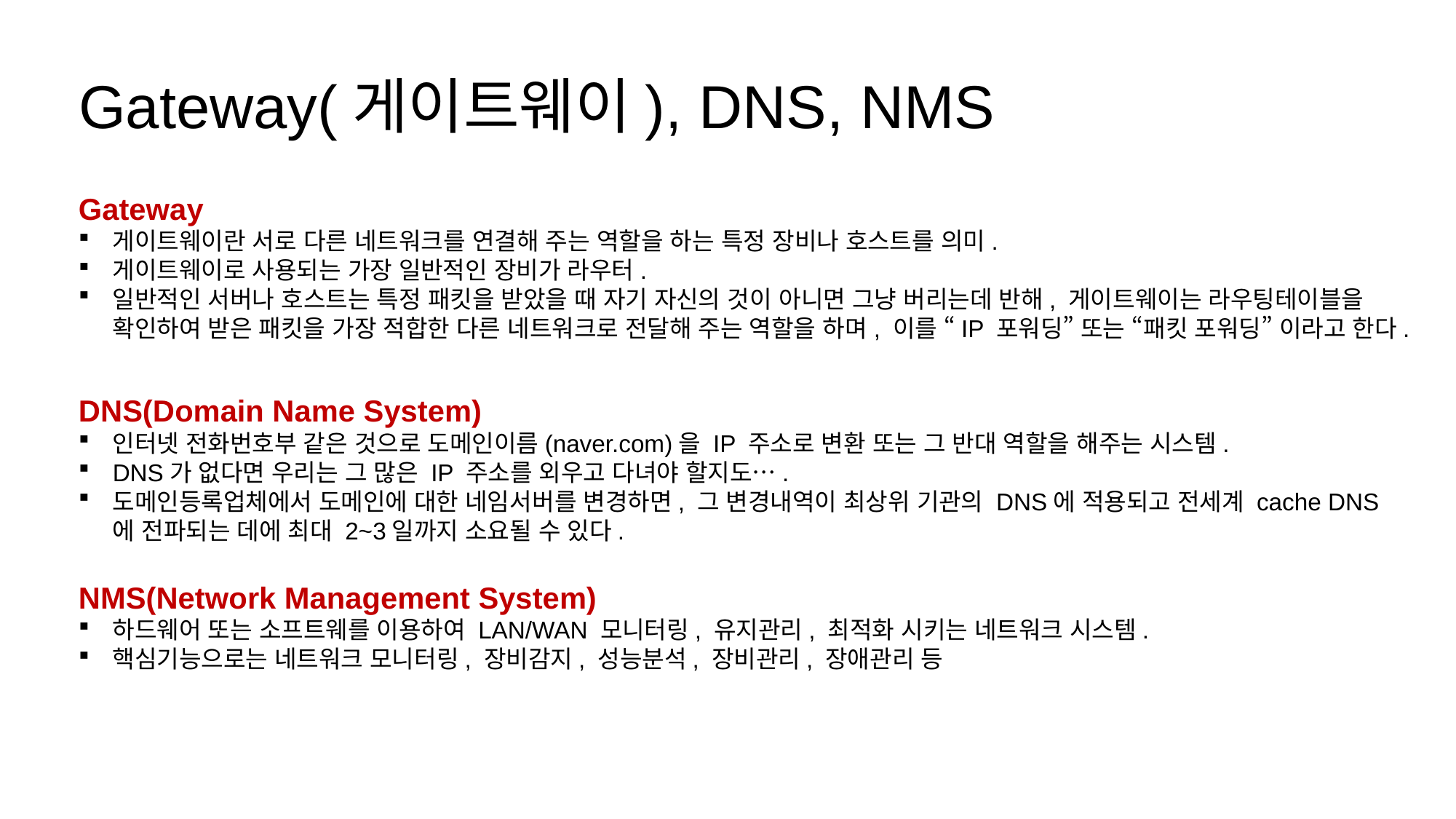

# Gateway(게이트웨이), DNS, NMS
Gateway
게이트웨이란 서로 다른 네트워크를 연결해 주는 역할을 하는 특정 장비나 호스트를 의미.
게이트웨이로 사용되는 가장 일반적인 장비가 라우터.
일반적인 서버나 호스트는 특정 패킷을 받았을 때 자기 자신의 것이 아니면 그냥 버리는데 반해, 게이트웨이는 라우팅테이블을 확인하여 받은 패킷을 가장 적합한 다른 네트워크로 전달해 주는 역할을 하며, 이를 “IP 포워딩” 또는 “패킷 포워딩” 이라고 한다.
DNS(Domain Name System)
인터넷 전화번호부 같은 것으로 도메인이름(naver.com)을 IP 주소로 변환 또는 그 반대 역할을 해주는 시스템.
DNS가 없다면 우리는 그 많은 IP 주소를 외우고 다녀야 할지도….
도메인등록업체에서 도메인에 대한 네임서버를 변경하면, 그 변경내역이 최상위 기관의 DNS에 적용되고 전세계 cache DNS에 전파되는 데에 최대 2~3일까지 소요될 수 있다.

NMS(Network Management System)
하드웨어 또는 소프트웨를 이용하여 LAN/WAN 모니터링, 유지관리, 최적화 시키는 네트워크 시스템.
핵심기능으로는 네트워크 모니터링, 장비감지, 성능분석, 장비관리, 장애관리 등